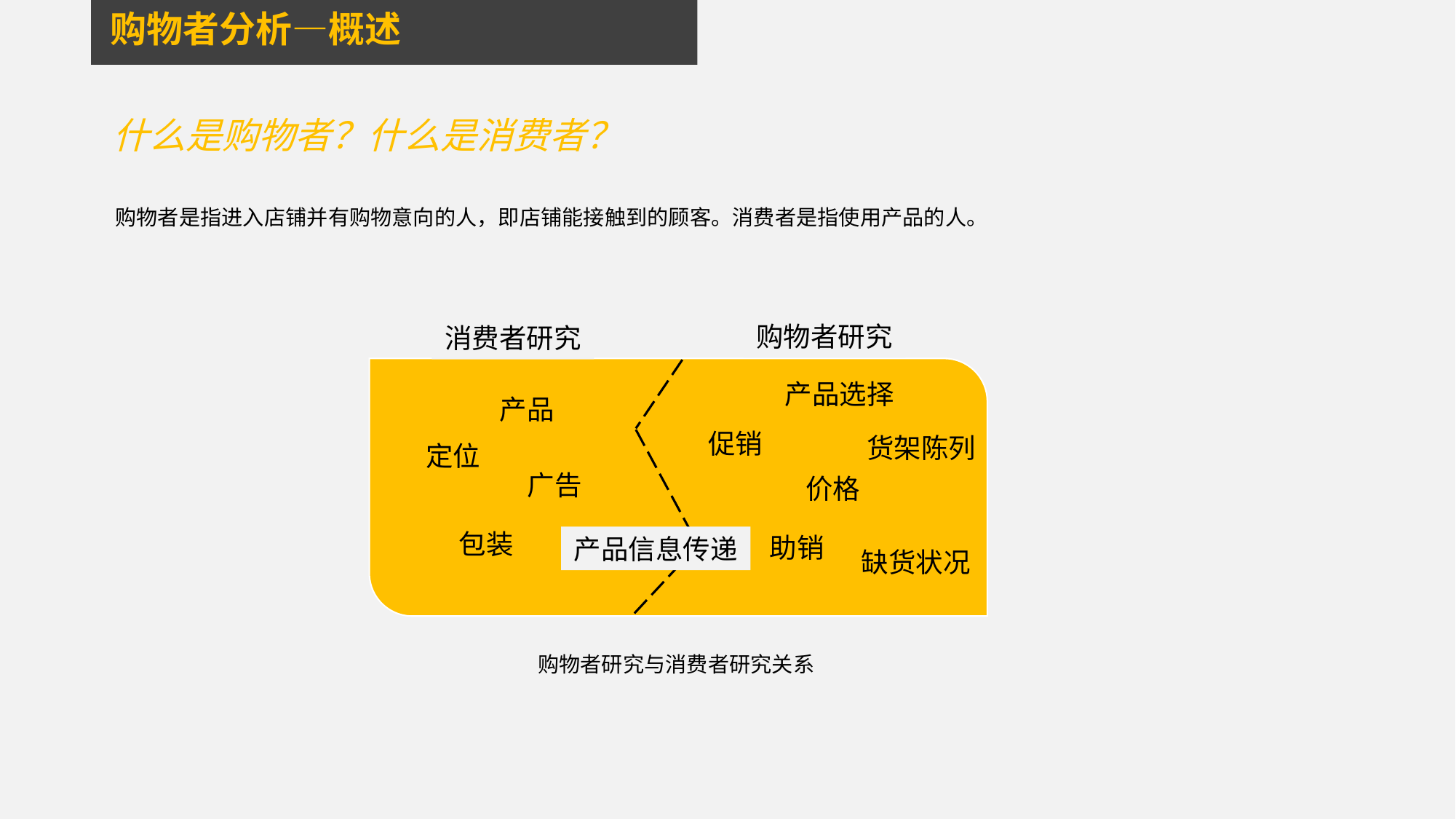

购物者分析—概述
什么是购物者？什么是消费者？
购物者是指进入店铺并有购物意向的人，即店铺能接触到的顾客。消费者是指使用产品的人。
购物者研究
消费者研究

产品选择

产品
促销
货架陈列
定位
广告
价格
包装
助销
产品信息传递
缺货状况
购物者研究与消费者研究关系